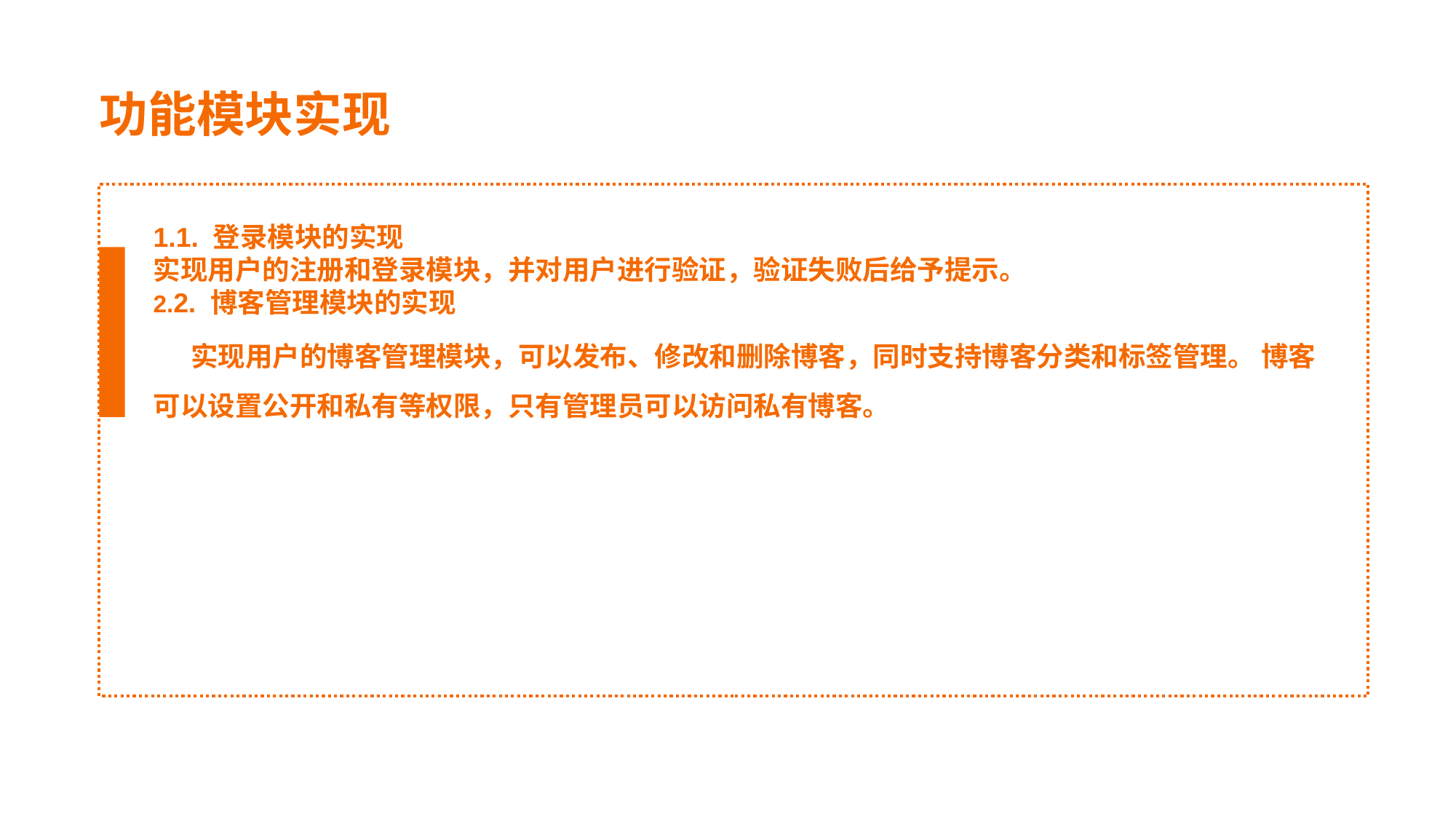

功能模块实现

1.1. 登录模块的实现
实现用户的注册和登录模块，并对用户进行验证，验证失败后给予提示。
2.2. 博客管理模块的实现
实现用户的博客管理模块，可以发布、修改和删除博客，同时支持博客分类和标签管理。 博客可以设置公开和私有等权限，只有管理员可以访问私有博客。